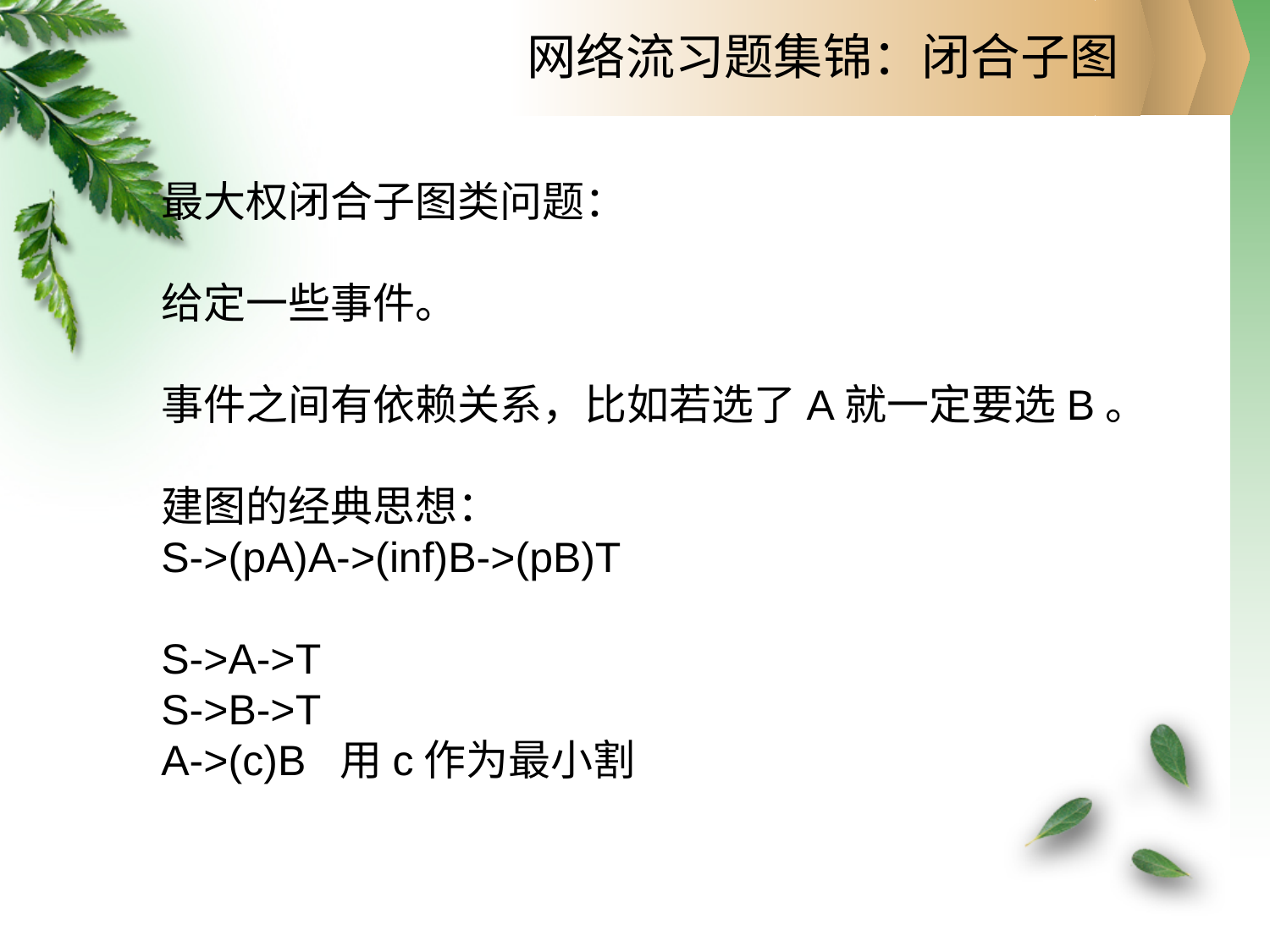

网络流习题集锦：闭合子图
最大权闭合子图类问题：

给定一些事件。

事件之间有依赖关系，比如若选了A就一定要选B。

建图的经典思想：
S->(pA)A->(inf)B->(pB)T

S->A->T
S->B->T
A->(c)B  用c作为最小割